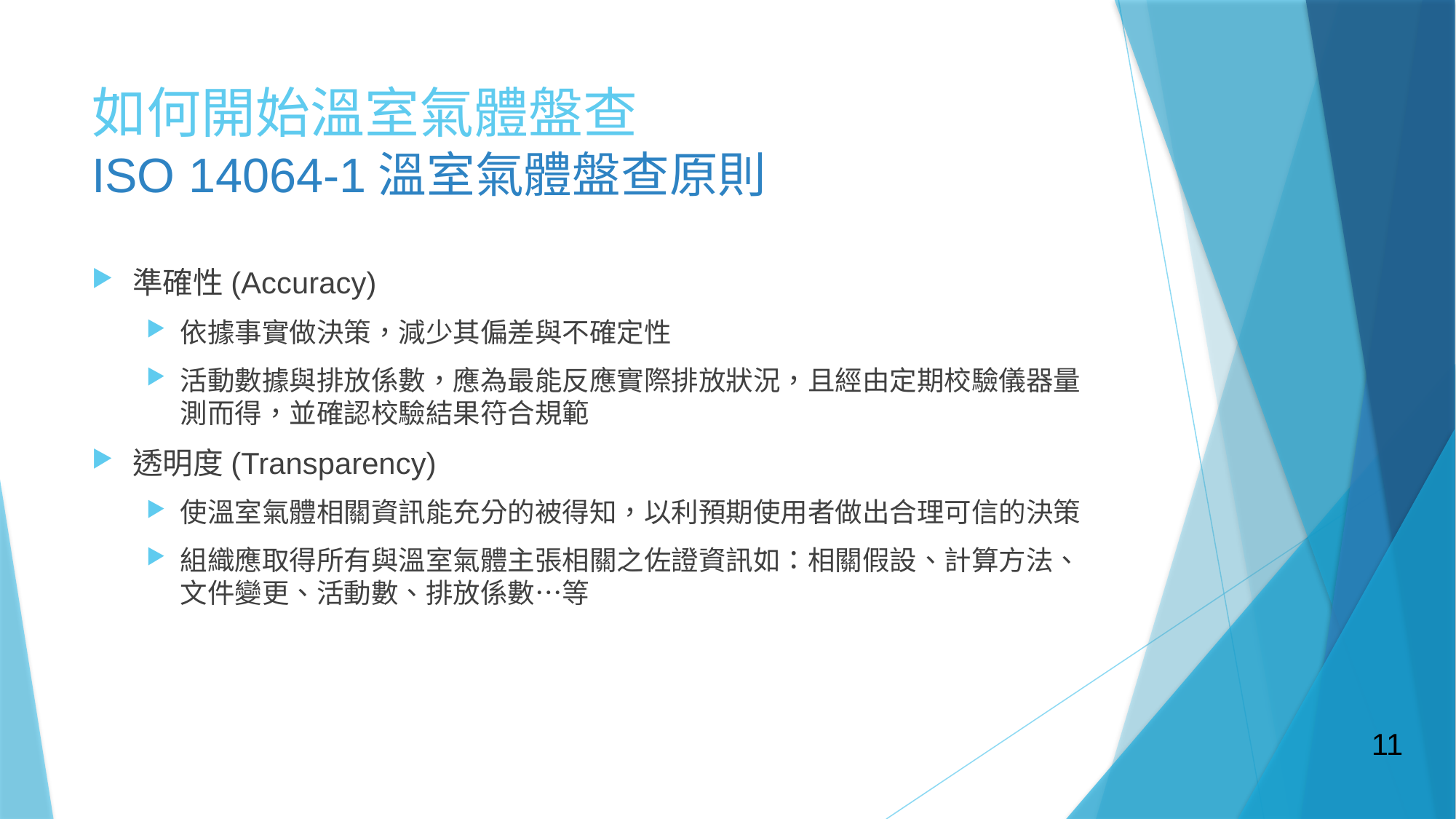

# 如何開始溫室氣體盤查 ISO 14064-1溫室氣體盤查原則
準確性(Accuracy)
依據事實做決策，減少其偏差與不確定性
活動數據與排放係數，應為最能反應實際排放狀況，且經由定期校驗儀器量測而得，並確認校驗結果符合規範
透明度(Transparency)
使溫室氣體相關資訊能充分的被得知，以利預期使用者做出合理可信的決策
組織應取得所有與溫室氣體主張相關之佐證資訊如：相關假設、計算方法、文件變更、活動數、排放係數…等

11